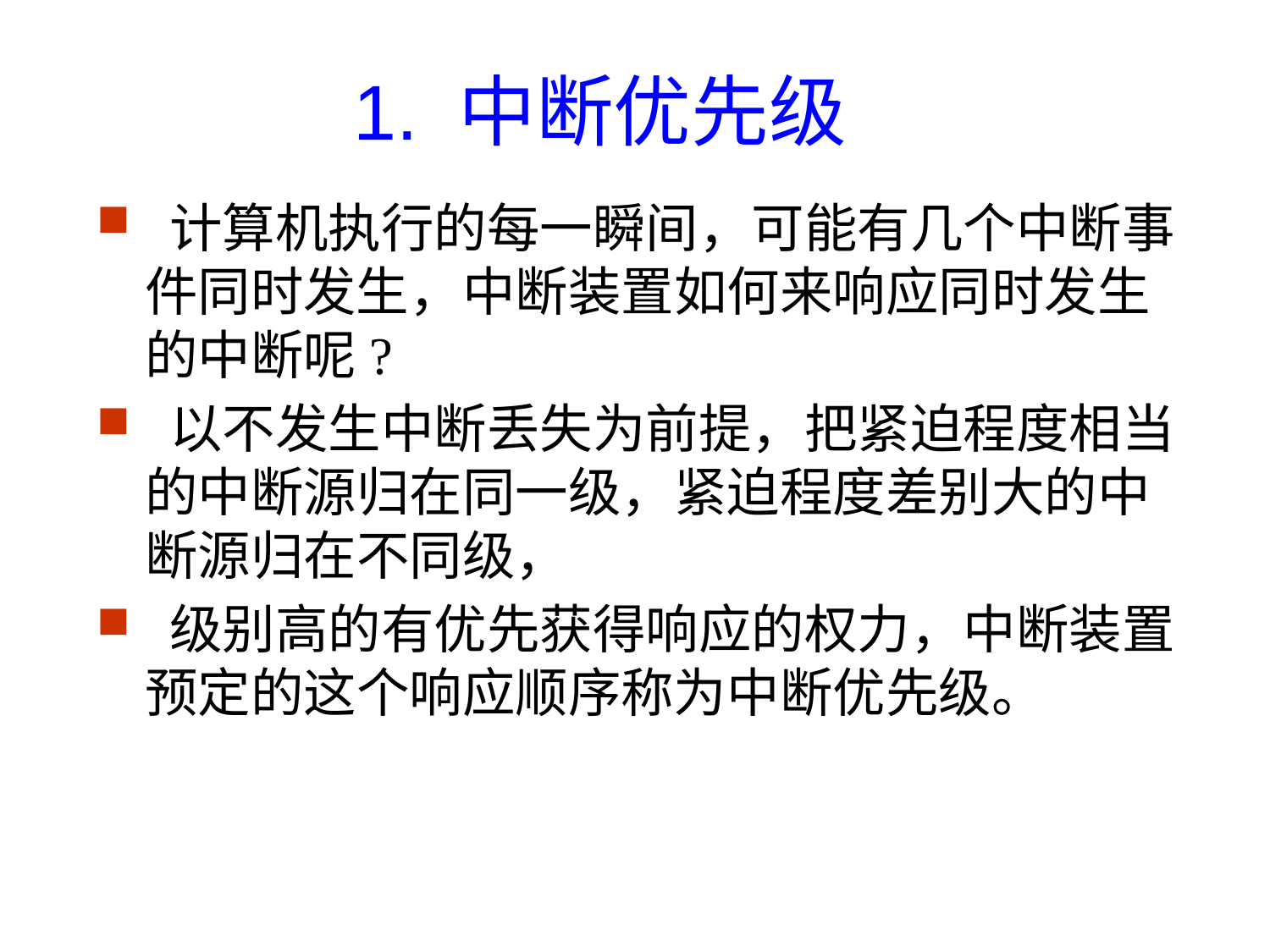

1. 中断优先级
 计算机执行的每一瞬间，可能有几个中断事件同时发生，中断装置如何来响应同时发生的中断呢?
 以不发生中断丢失为前提，把紧迫程度相当的中断源归在同一级，紧迫程度差别大的中断源归在不同级，
 级别高的有优先获得响应的权力，中断装置预定的这个响应顺序称为中断优先级。